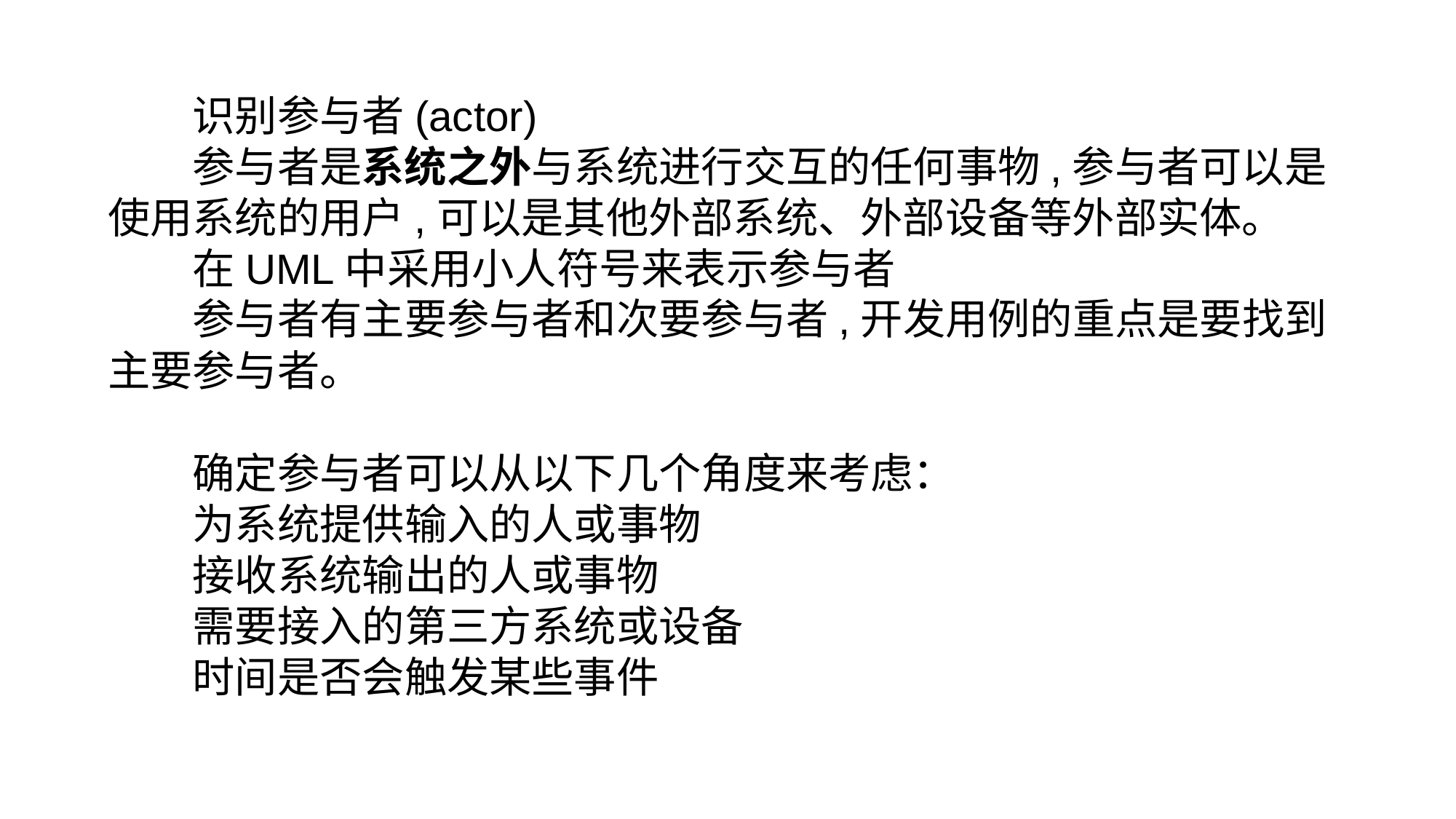

识别参与者(actor)
参与者是系统之外与系统进行交互的任何事物,参与者可以是使用系统的用户,可以是其他外部系统、外部设备等外部实体。
在UML中采用小人符号来表示参与者
参与者有主要参与者和次要参与者,开发用例的重点是要找到主要参与者。
确定参与者可以从以下几个角度来考虑：
为系统提供输入的人或事物
接收系统输出的人或事物
需要接入的第三方系统或设备
时间是否会触发某些事件